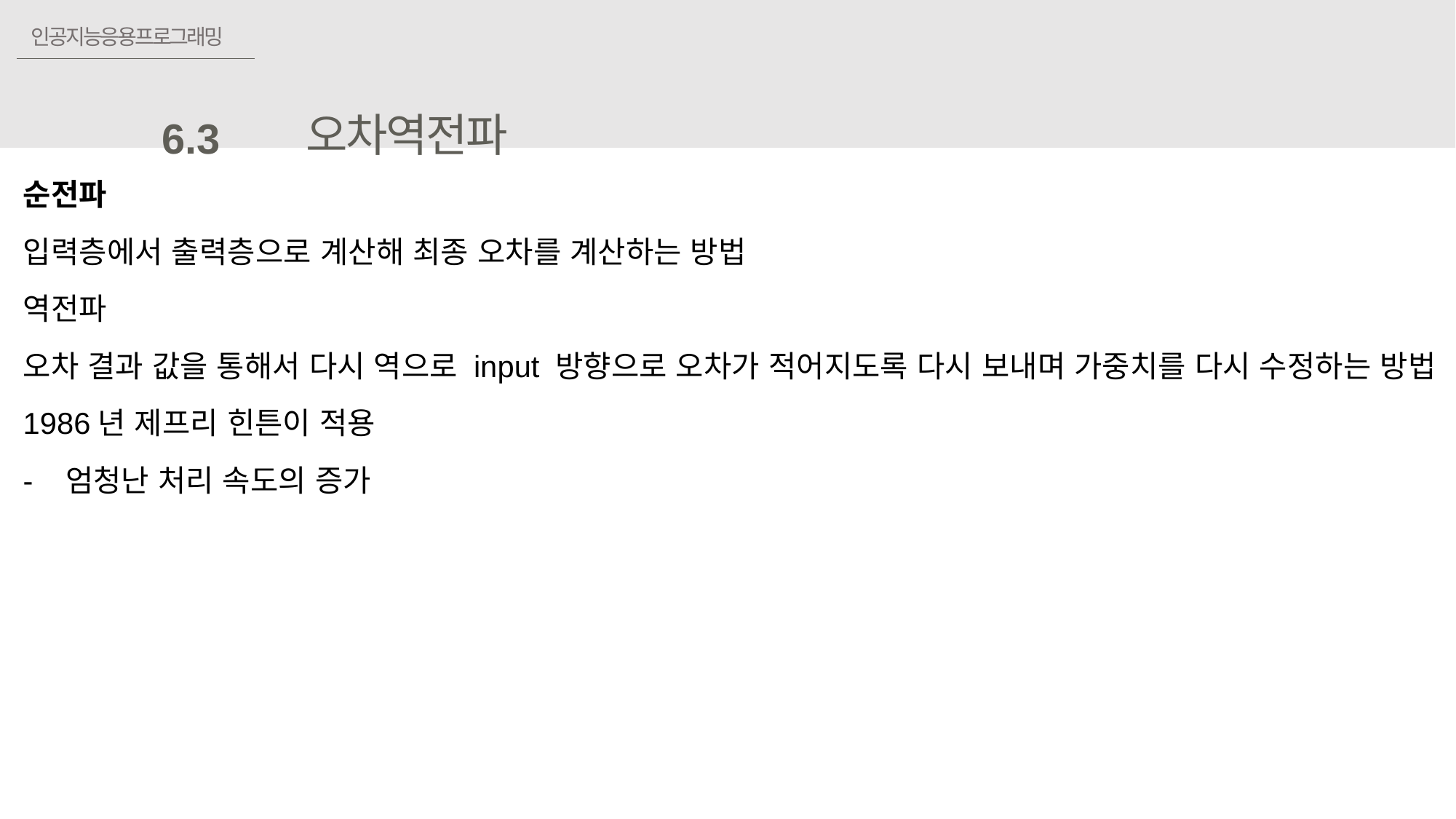

인공지능응용프로그래밍
# 6.3	 오차역전파

순전파
입력층에서 출력층으로 계산해 최종 오차를 계산하는 방법
역전파
오차 결과 값을 통해서 다시 역으로 input 방향으로 오차가 적어지도록 다시 보내며 가중치를 다시 수정하는 방법
1986년 제프리 힌튼이 적용
-   엄청난 처리 속도의 증가